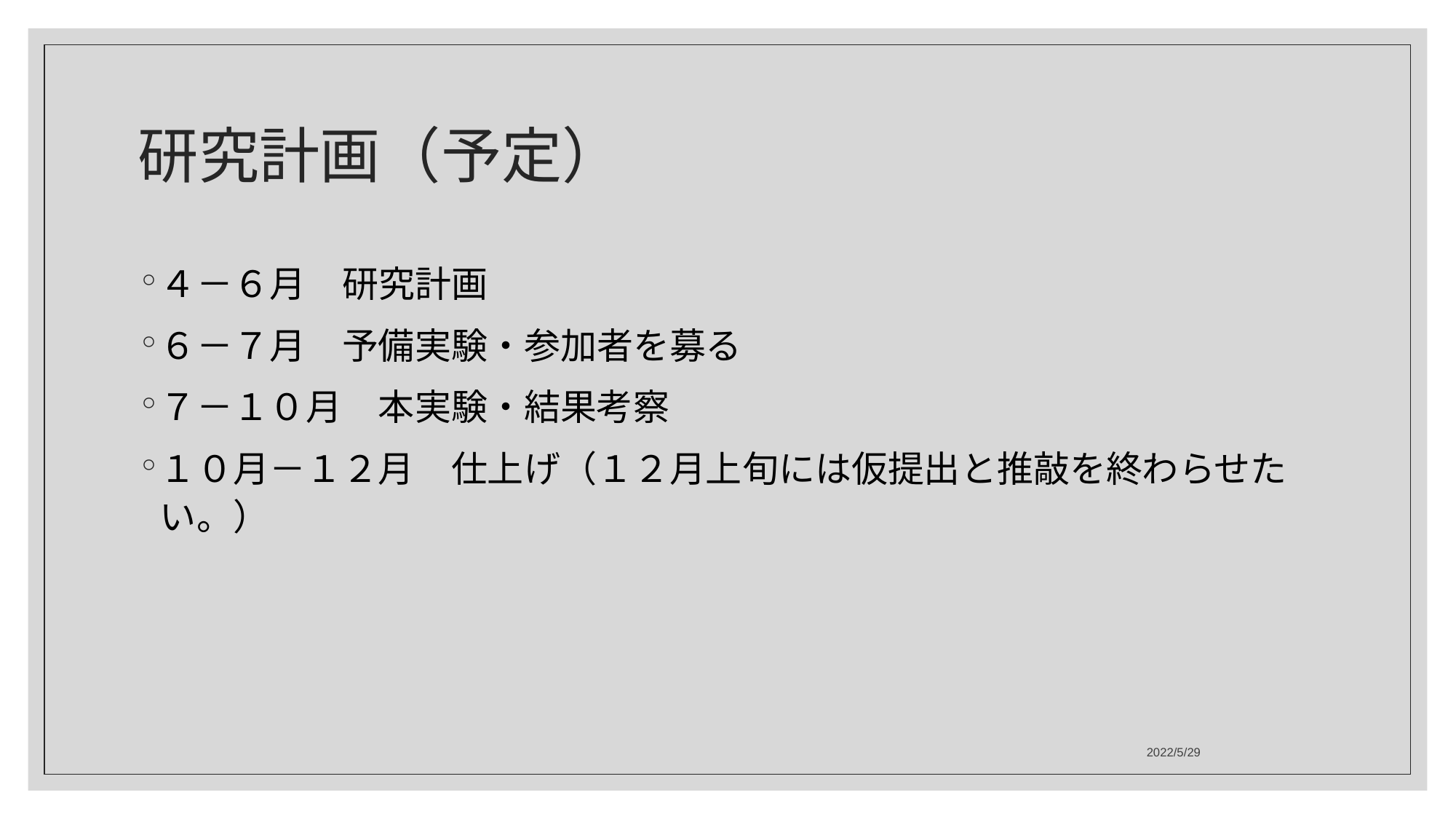

# 研究計画（予定）
４－６月　研究計画
６－７月　予備実験・参加者を募る
７－１０月　本実験・結果考察
１０月－１２月　仕上げ（１２月上旬には仮提出と推敲を終わらせたい。）
2022/5/29